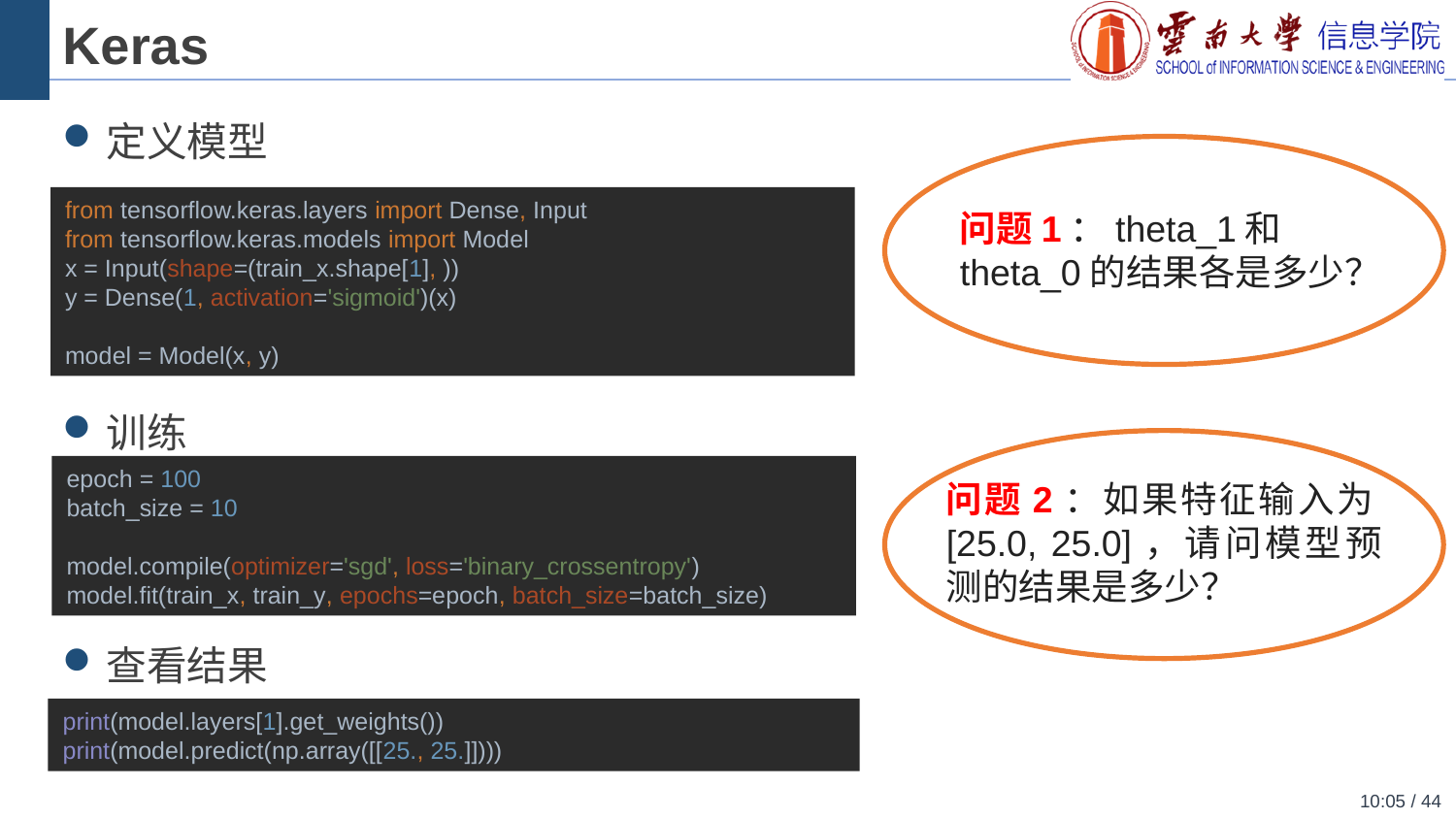

# Keras
定义模型

训练

查看结果

from tensorflow.keras.layers import Dense, Input
from tensorflow.keras.models import Model
x = Input(shape=(train_x.shape[1], ))
y = Dense(1, activation='sigmoid')(x)
model = Model(x, y)
问题1：theta_1和theta_0的结果各是多少？

epoch = 100
batch_size = 10
model.compile(optimizer='sgd', loss='binary_crossentropy')
model.fit(train_x, train_y, epochs=epoch, batch_size=batch_size)
问题2：如果特征输入为[25.0, 25.0]，请问模型预测的结果是多少？
print(model.layers[1].get_weights())
print(model.predict(np.array([[25., 25.]])))